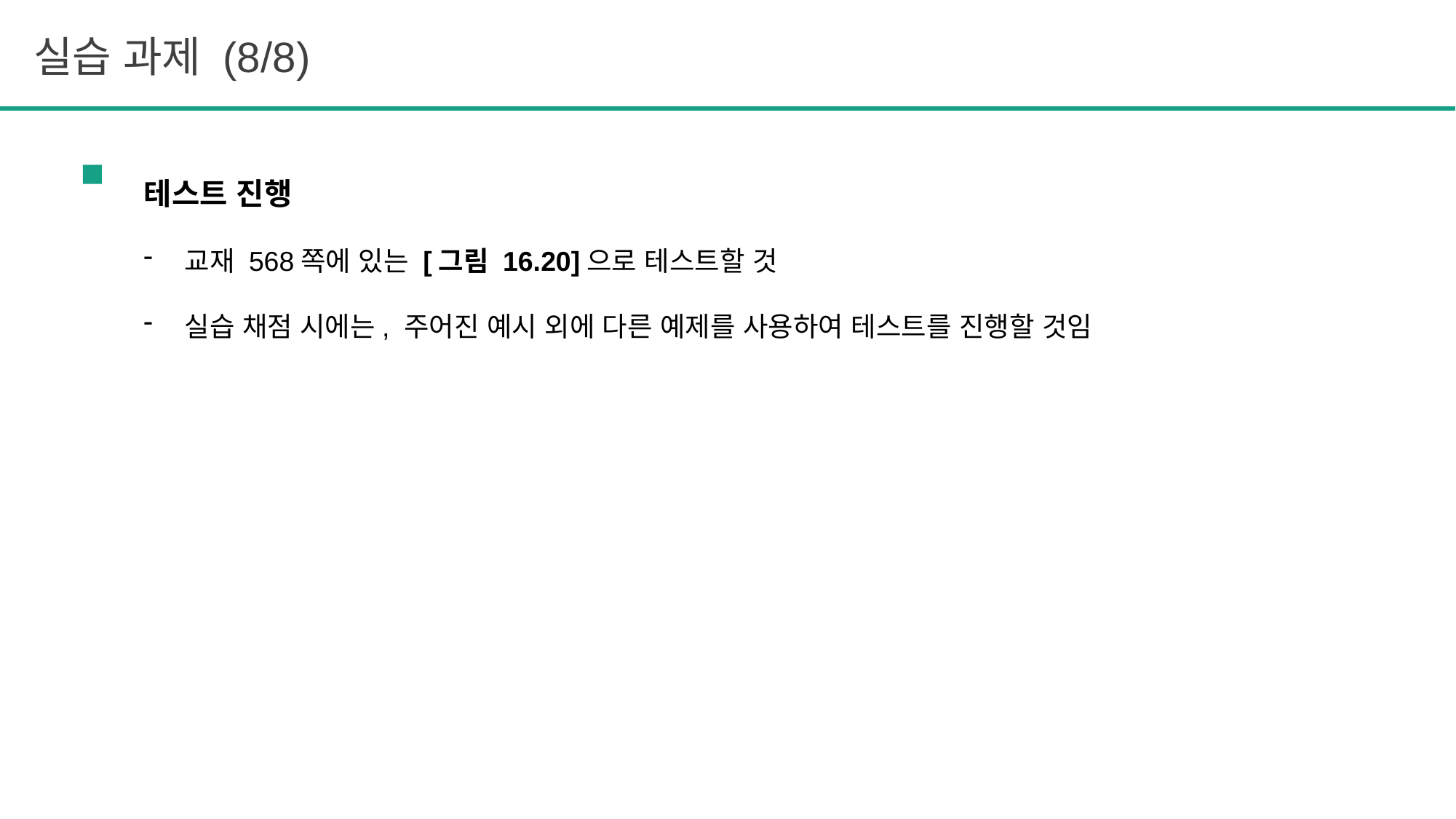

실습 과제 (8/8)
테스트 진행
교재 568쪽에 있는 [그림 16.20]으로 테스트할 것

실습 채점 시에는, 주어진 예시 외에 다른 예제를 사용하여 테스트를 진행할 것임